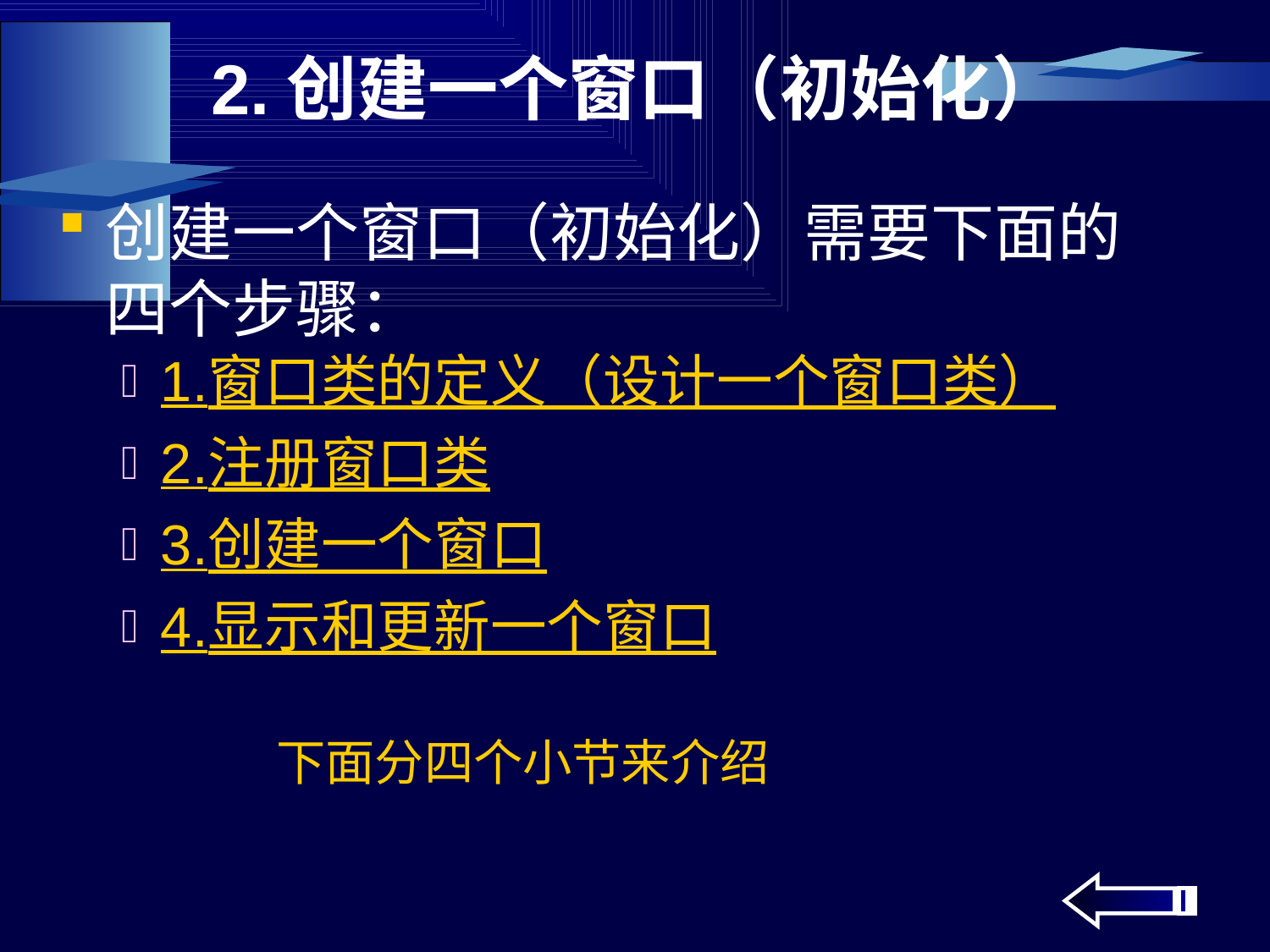

# 2.创建一个窗口（初始化）
创建一个窗口（初始化）需要下面的四个步骤：
1.窗口类的定义（设计一个窗口类）
2.注册窗口类
3.创建一个窗口
4.显示和更新一个窗口

             下面分四个小节来介绍